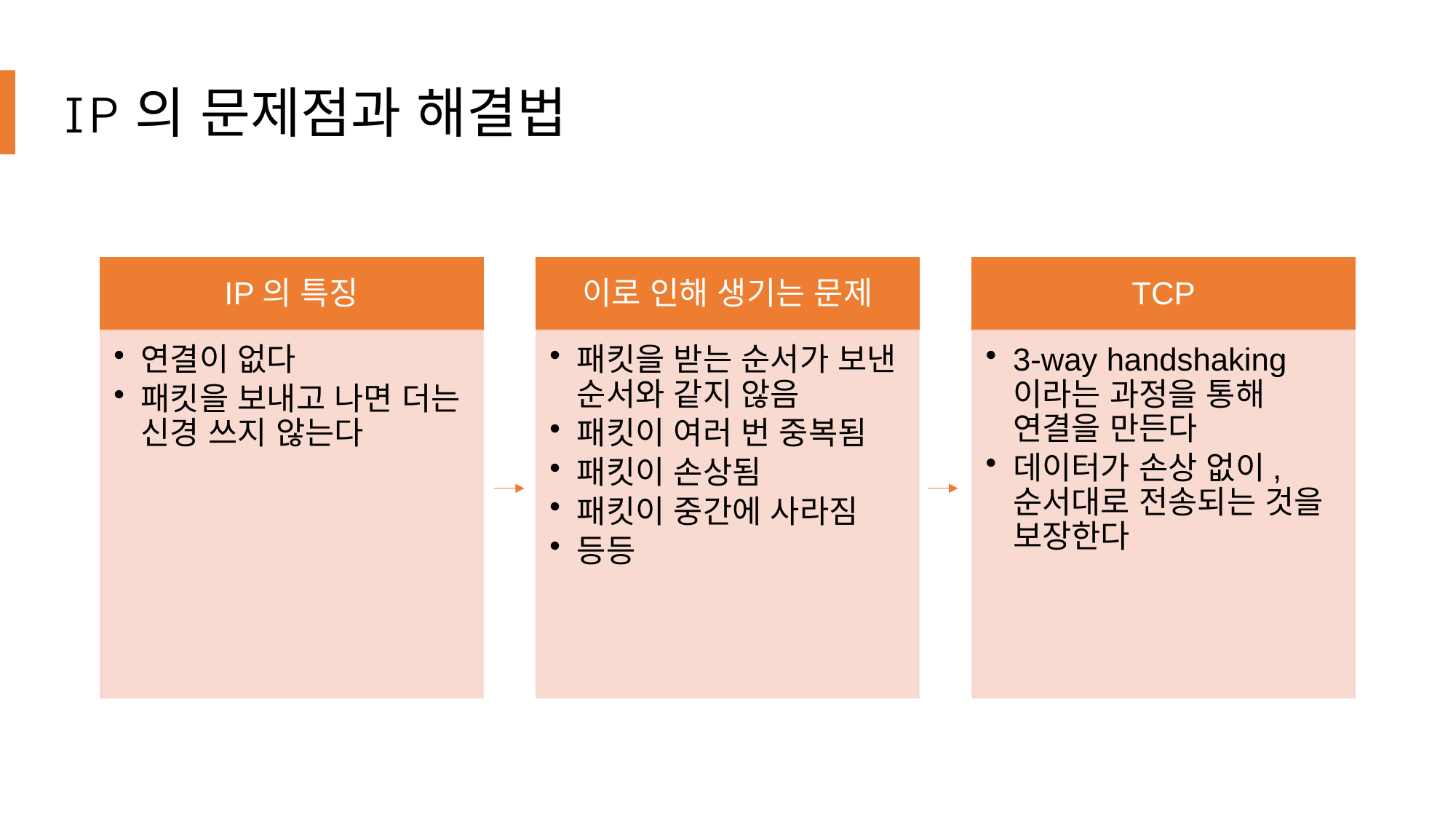

# IP의 문제점과 해결법

IP의 특징
연결이 없다
패킷을 보내고 나면 더는 신경 쓰지 않는다
이로 인해 생기는 문제
패킷을 받는 순서가 보낸 순서와 같지 않음
패킷이 여러 번 중복됨
패킷이 손상됨
패킷이 중간에 사라짐
등등
TCP
3-way handshaking 이라는 과정을 통해 연결을 만든다
데이터가 손상 없이, 순서대로 전송되는 것을 보장한다